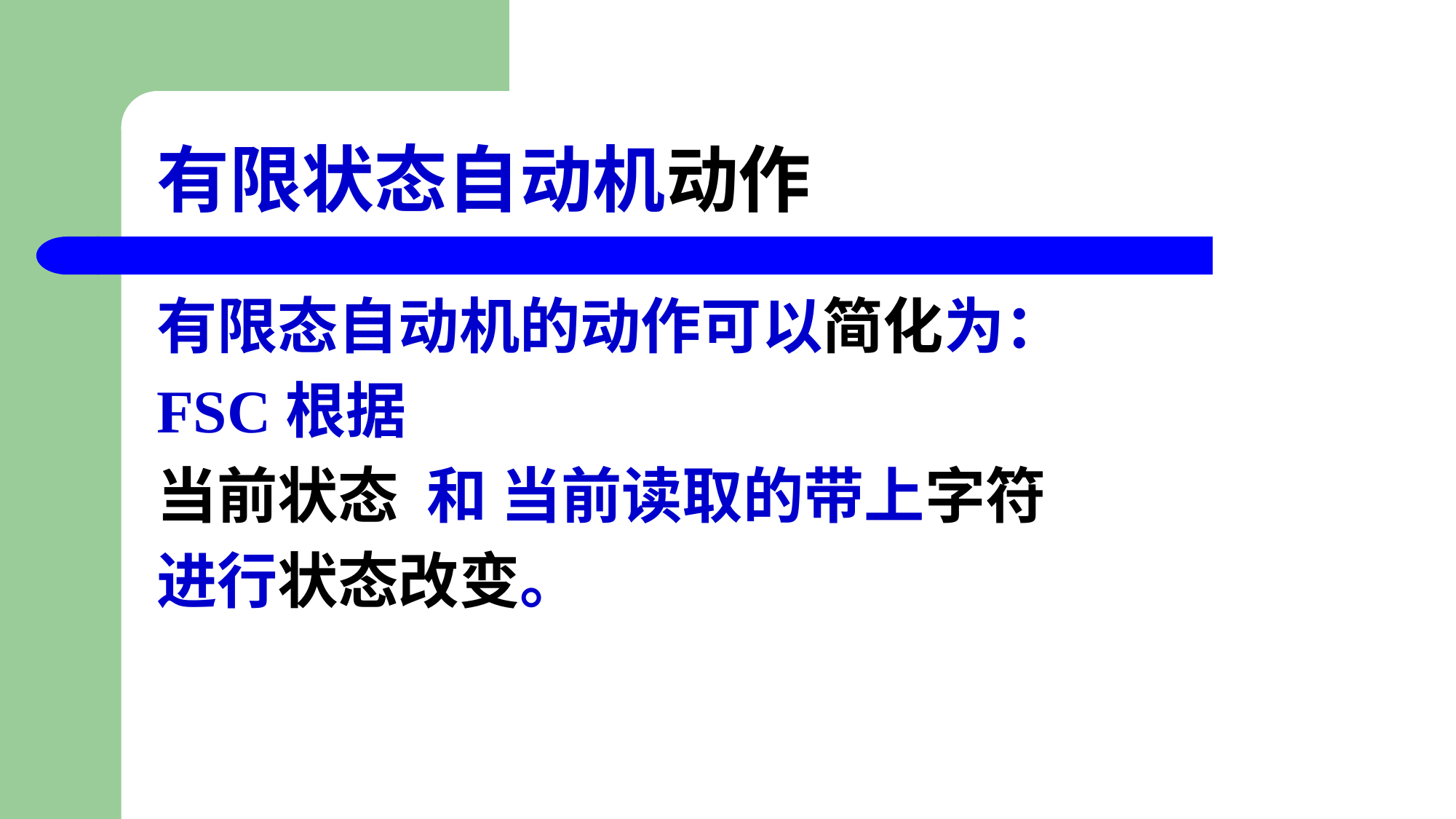

# 有限状态自动机动作
有限态自动机的动作可以简化为：
FSC根据
当前状态  和 当前读取的带上字符
进行状态改变。